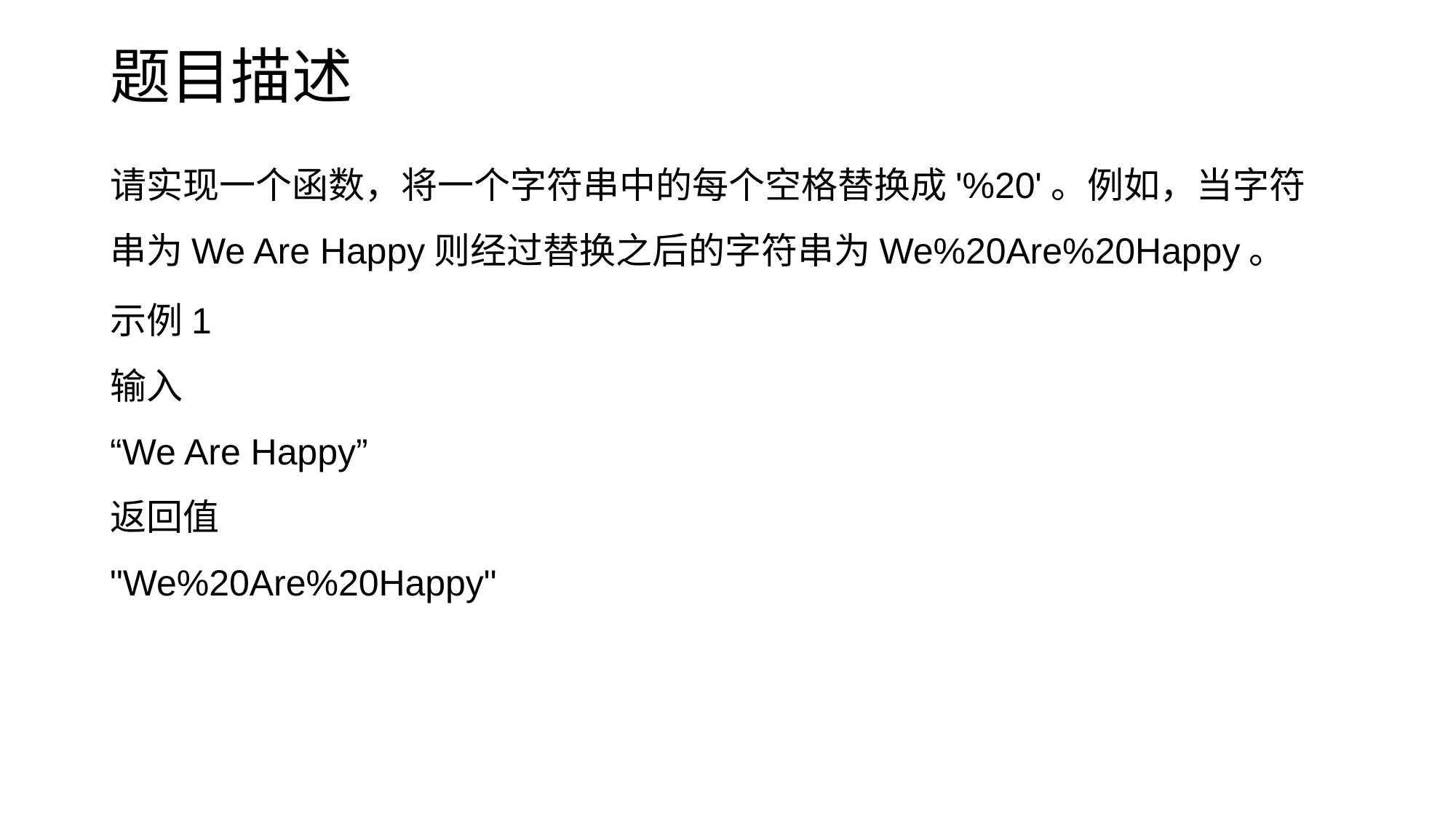

# 题目描述
请实现一个函数，将一个字符串中的每个空格替换成'%20'。例如，当字符串为We Are Happy则经过替换之后的字符串为We%20Are%20Happy。
示例1
输入
“We Are Happy”
返回值
"We%20Are%20Happy"